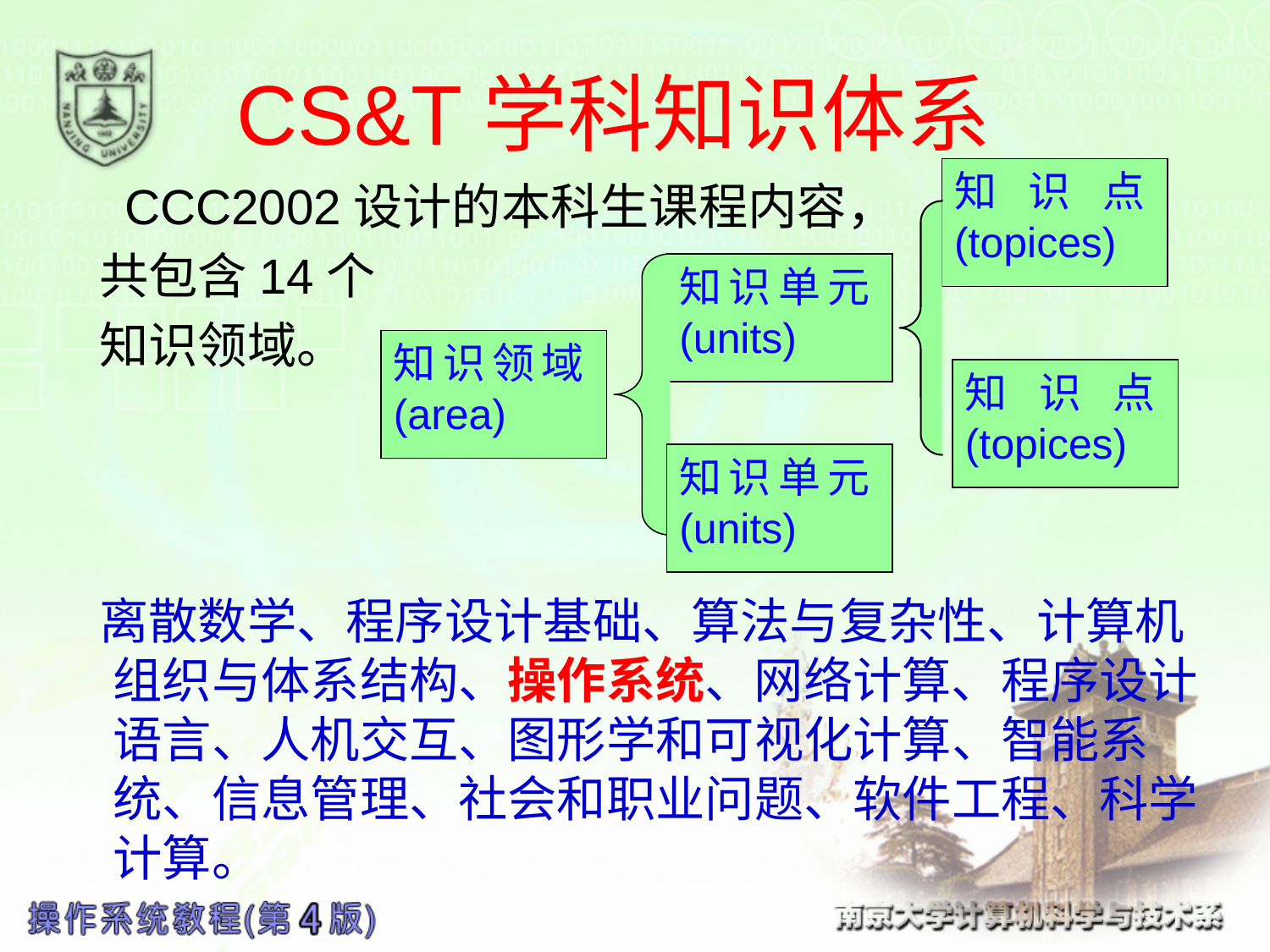

# CS&T学科知识体系
知识点(topices)

知识单元(units)
知识领域(area)
知识点(topices)
知识单元(units)
  CCC2002设计的本科生课程内容，
  共包含14个
  知识领域。

  离散数学、程序设计基础、算法与复杂性、计算机组织与体系结构、操作系统、网络计算、程序设计语言、人机交互、图形学和可视化计算、智能系统、信息管理、社会和职业问题、软件工程、科学计算。